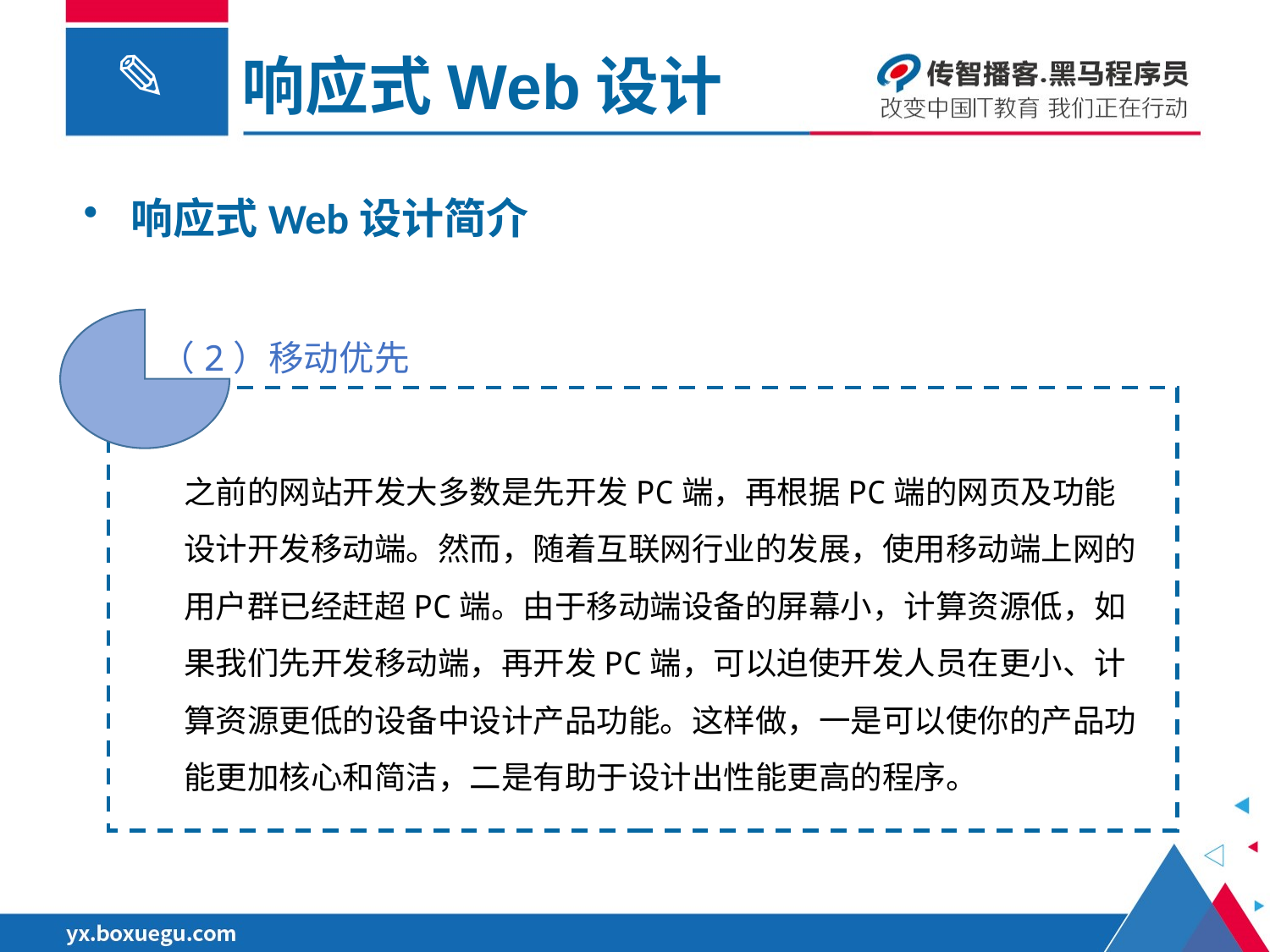

响应式Web设计
响应式Web设计简介
（2）移动优先

之前的网站开发大多数是先开发PC端，再根据PC端的网页及功能设计开发移动端。然而，随着互联网行业的发展，使用移动端上网的用户群已经赶超PC端。由于移动端设备的屏幕小，计算资源低，如果我们先开发移动端，再开发PC端，可以迫使开发人员在更小、计算资源更低的设备中设计产品功能。这样做，一是可以使你的产品功能更加核心和简洁，二是有助于设计出性能更高的程序。